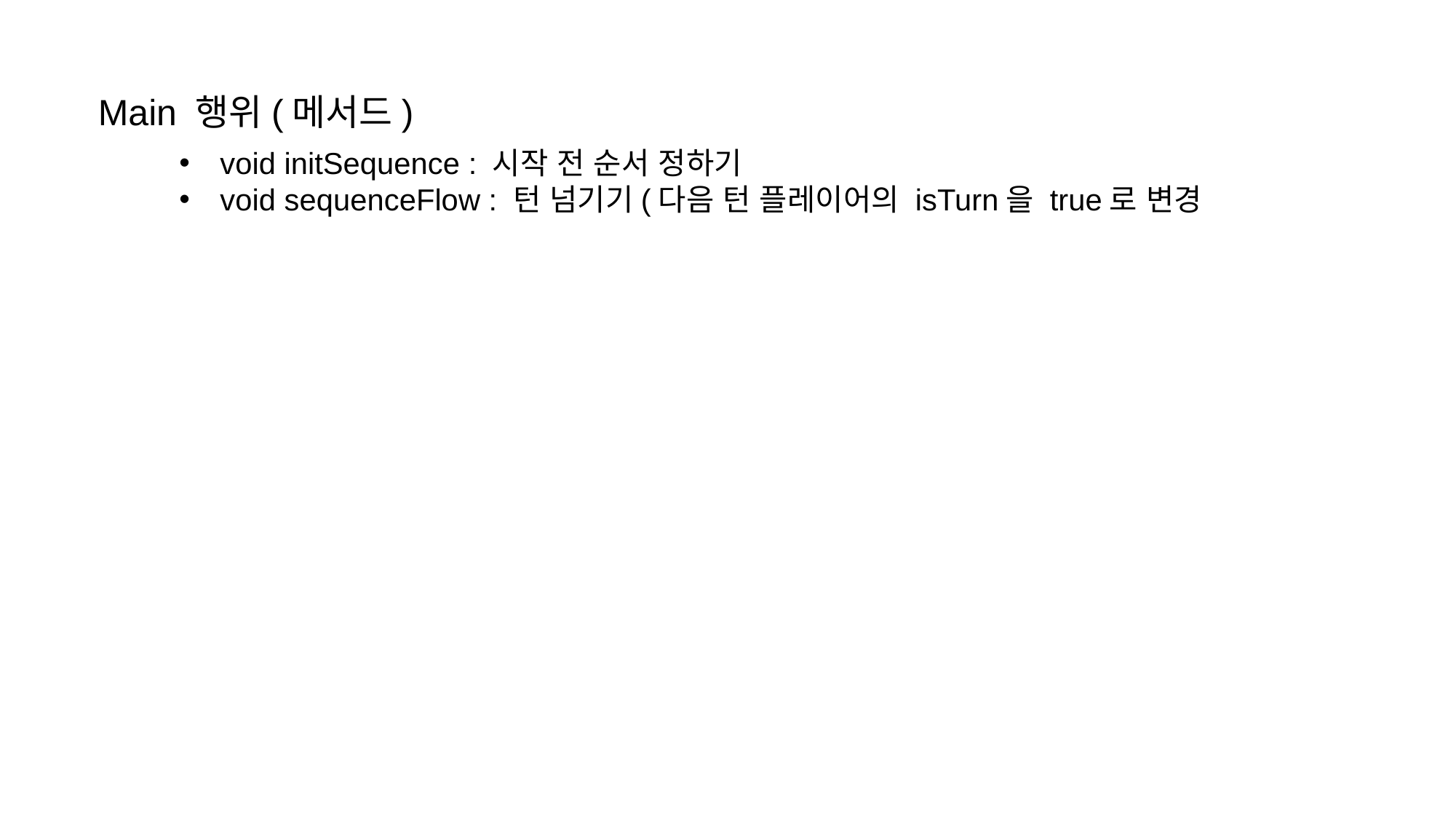

Main 행위(메서드)
void initSequence : 시작 전 순서 정하기
void sequenceFlow : 턴 넘기기(다음 턴 플레이어의 isTurn을 true로 변경